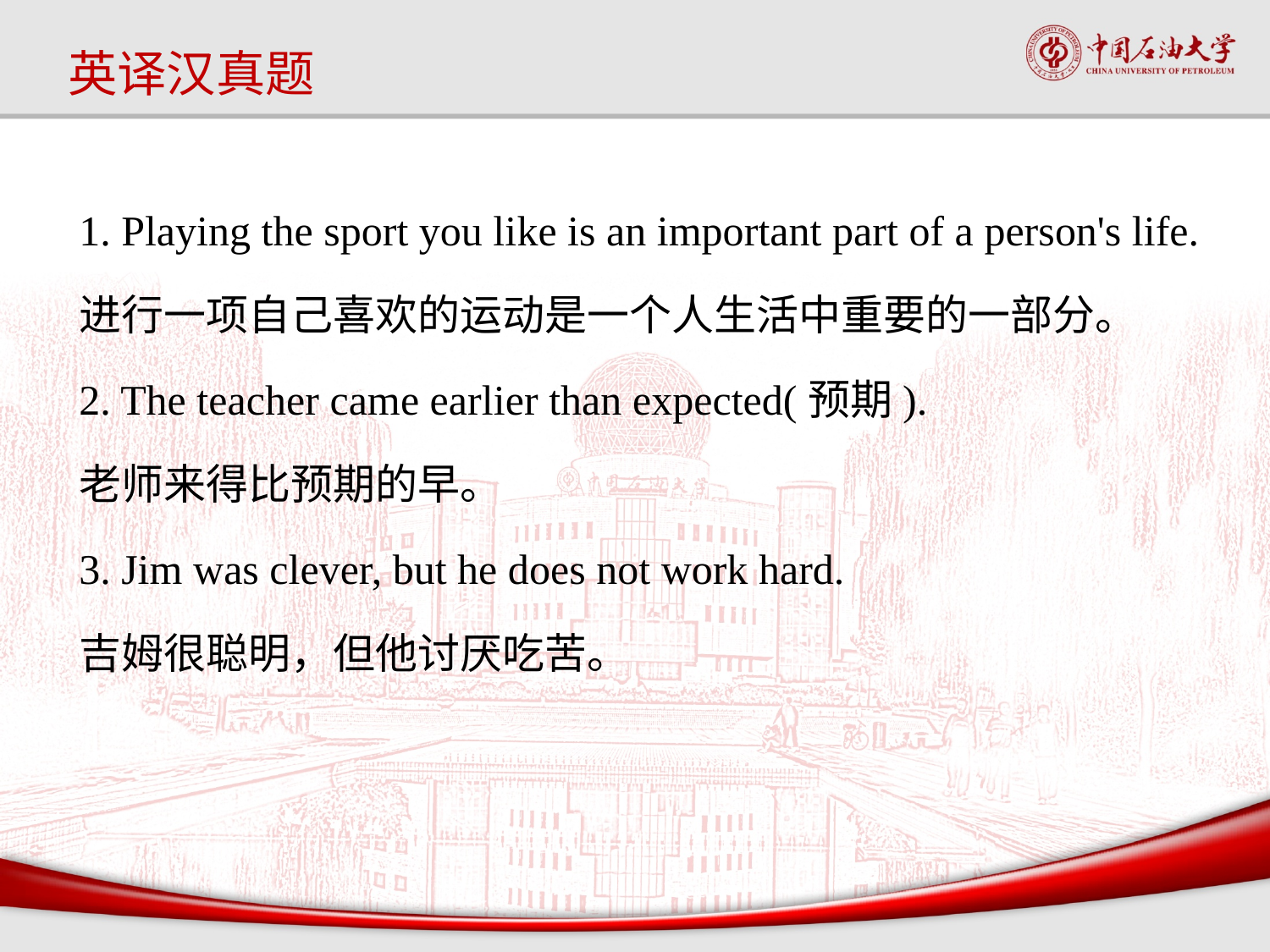

英译汉真题
#

1. Playing the sport you like is an important part of a person's life.
进行一项自己喜欢的运动是一个人生活中重要的一部分。
2. The teacher came earlier than expected(预期).
老师来得比预期的早。
3. Jim was clever, but he does not work hard.
吉姆很聪明，但他讨厌吃苦。